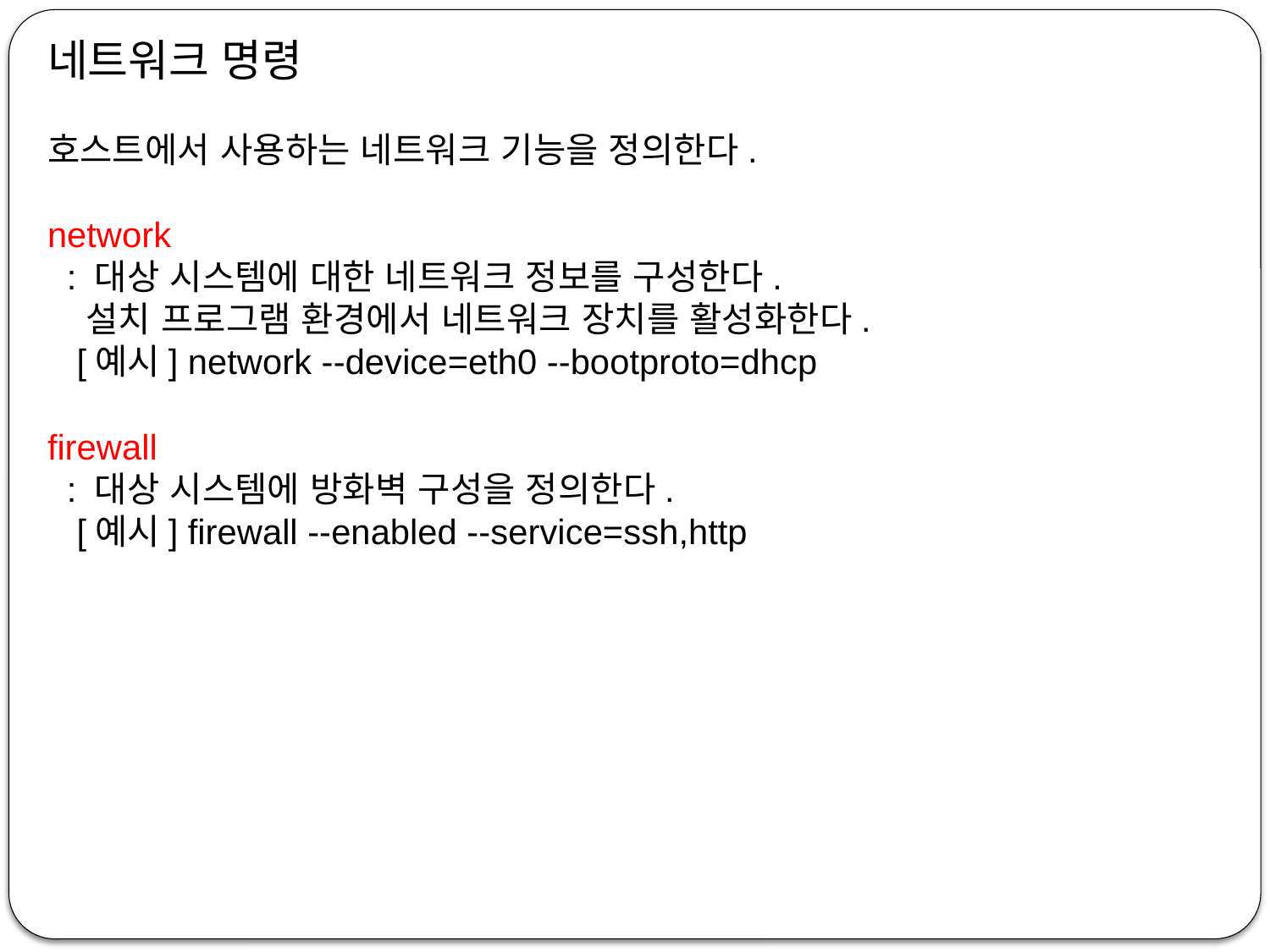

네트워크 명령

호스트에서 사용하는 네트워크 기능을 정의한다.

network
  : 대상 시스템에 대한 네트워크 정보를 구성한다.
   설치 프로그램 환경에서 네트워크 장치를 활성화한다.
   [예시] network --device=eth0 --bootproto=dhcp

firewall
  : 대상 시스템에 방화벽 구성을 정의한다.
   [예시] firewall --enabled --service=ssh,http